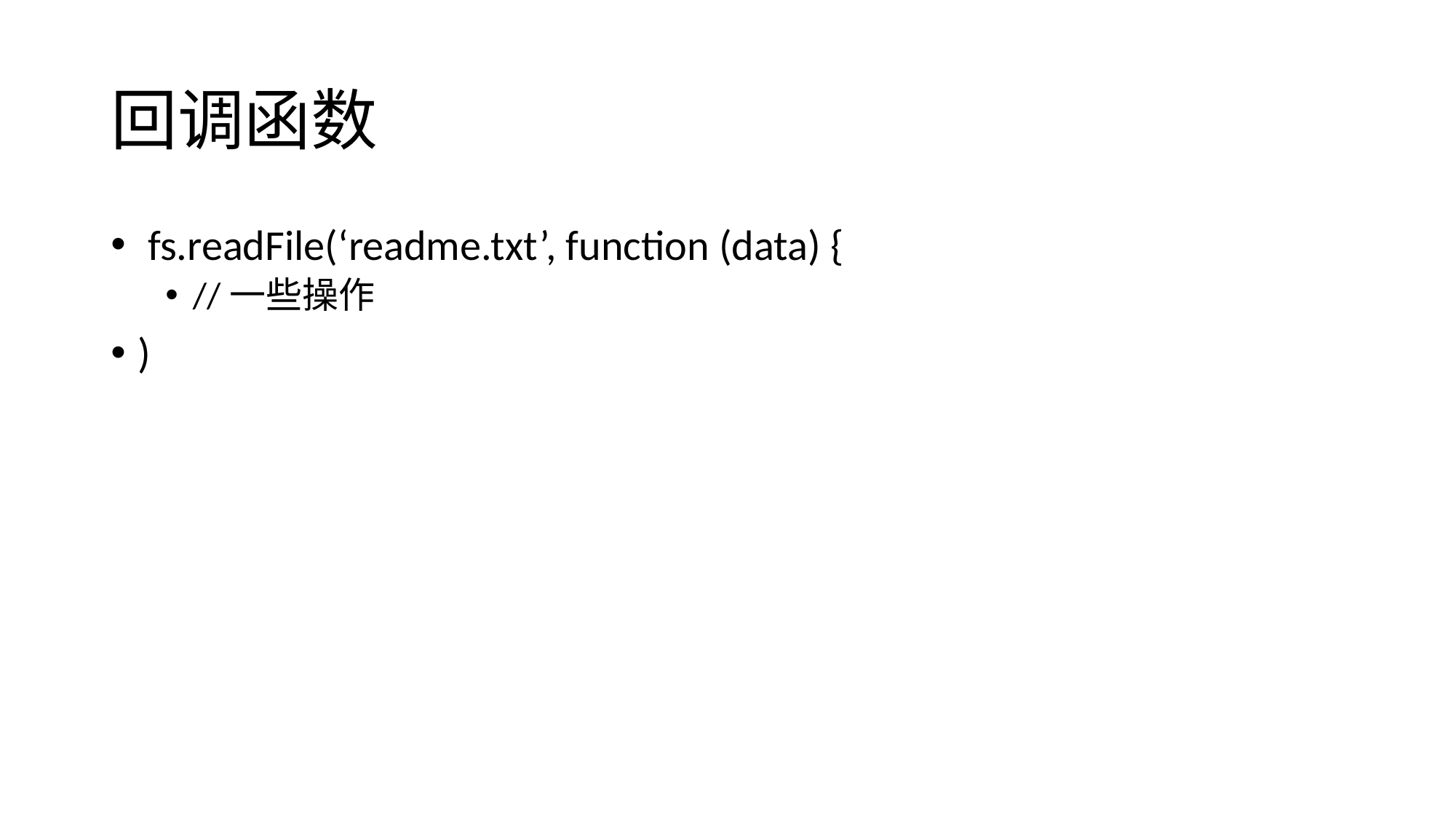

# 回调函数
 fs.readFile(‘readme.txt’, function (data) {
//一些操作
)